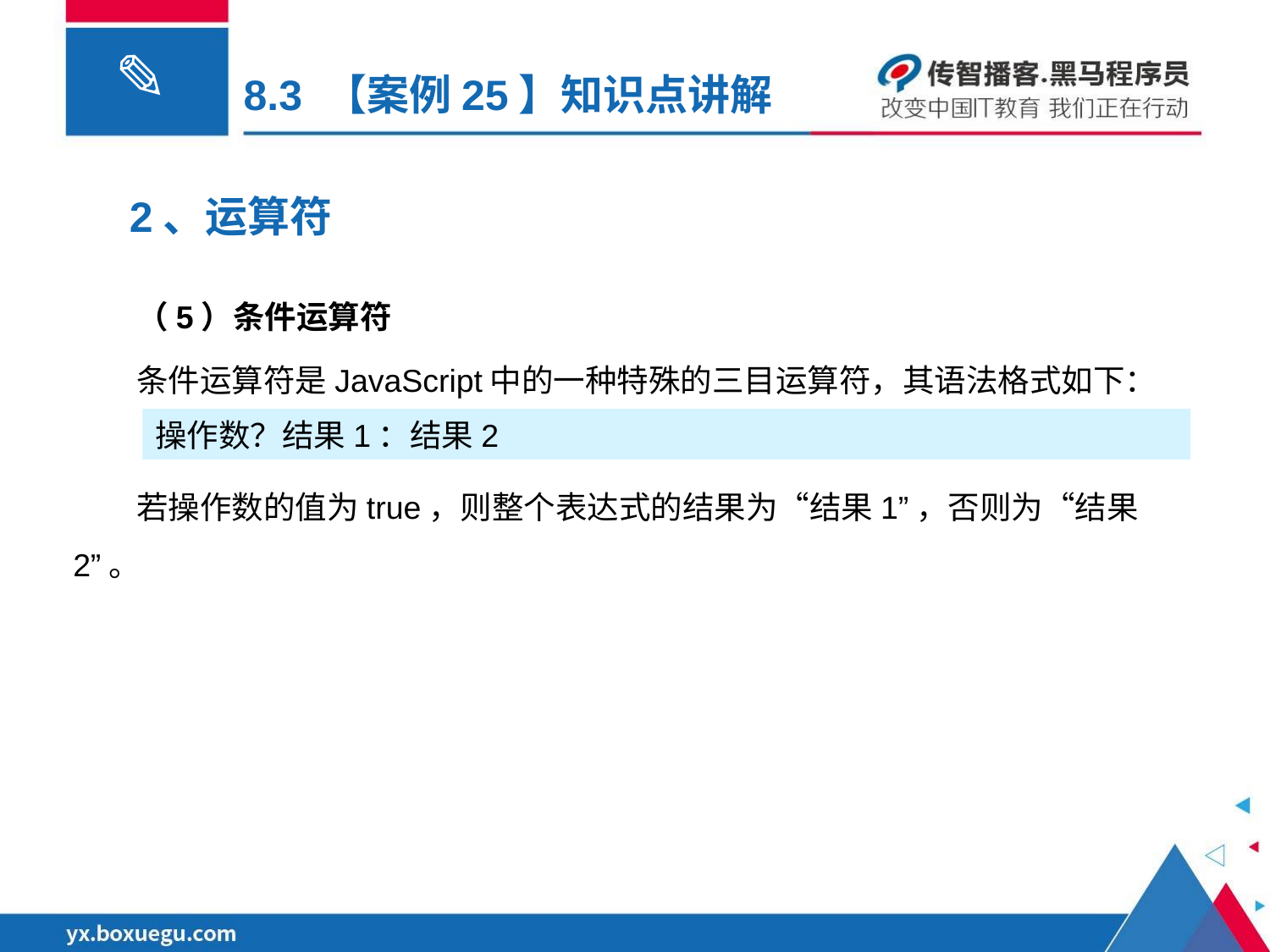

# 8.3 【案例25】知识点讲解
2、运算符
（5）条件运算符
条件运算符是JavaScript中的一种特殊的三目运算符，其语法格式如下：

若操作数的值为true，则整个表达式的结果为“结果1”，否则为“结果2”。

操作数？结果1：结果2